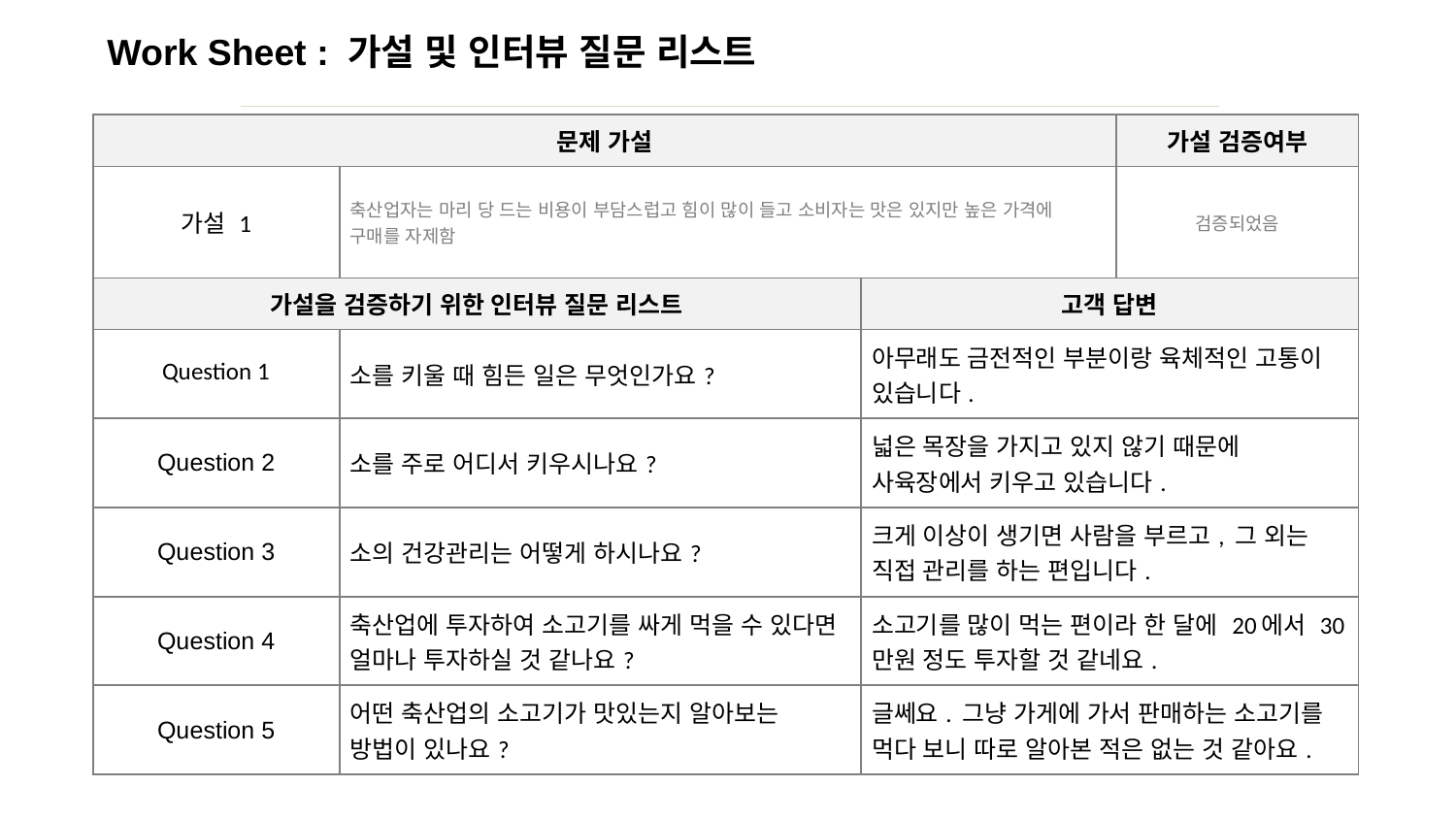

Work Sheet : 가설 및 인터뷰 질문 리스트
| 문제 가설 |  |  | 가설 검증여부 |
| --- | --- | --- | --- |
| 가설 1 | 축산업자는 마리 당 드는 비용이 부담스럽고 힘이 많이 들고 소비자는 맛은 있지만 높은 가격에 구매를 자제함 |  | 검증되었음 |
| 가설을 검증하기 위한 인터뷰 질문 리스트 |  | 고객 답변 |  |
| Question 1 | 소를 키울 때 힘든 일은 무엇인가요? | 아무래도 금전적인 부분이랑 육체적인 고통이 있습니다. |  |
| Question 2 | 소를 주로 어디서 키우시나요? | 넓은 목장을 가지고 있지 않기 때문에 사육장에서 키우고 있습니다. |  |
| Question 3 | 소의 건강관리는 어떻게 하시나요? | 크게 이상이 생기면 사람을 부르고, 그 외는 직접 관리를 하는 편입니다. |  |
| Question 4 | 축산업에 투자하여 소고기를 싸게 먹을 수 있다면 얼마나 투자하실 것 같나요? | 소고기를 많이 먹는 편이라 한 달에 20에서 30만원 정도 투자할 것 같네요. |  |
| Question 5 | 어떤 축산업의 소고기가 맛있는지 알아보는 방법이 있나요? | 글쎄요. 그냥 가게에 가서 판매하는 소고기를 먹다 보니 따로 알아본 적은 없는 것 같아요. |  |